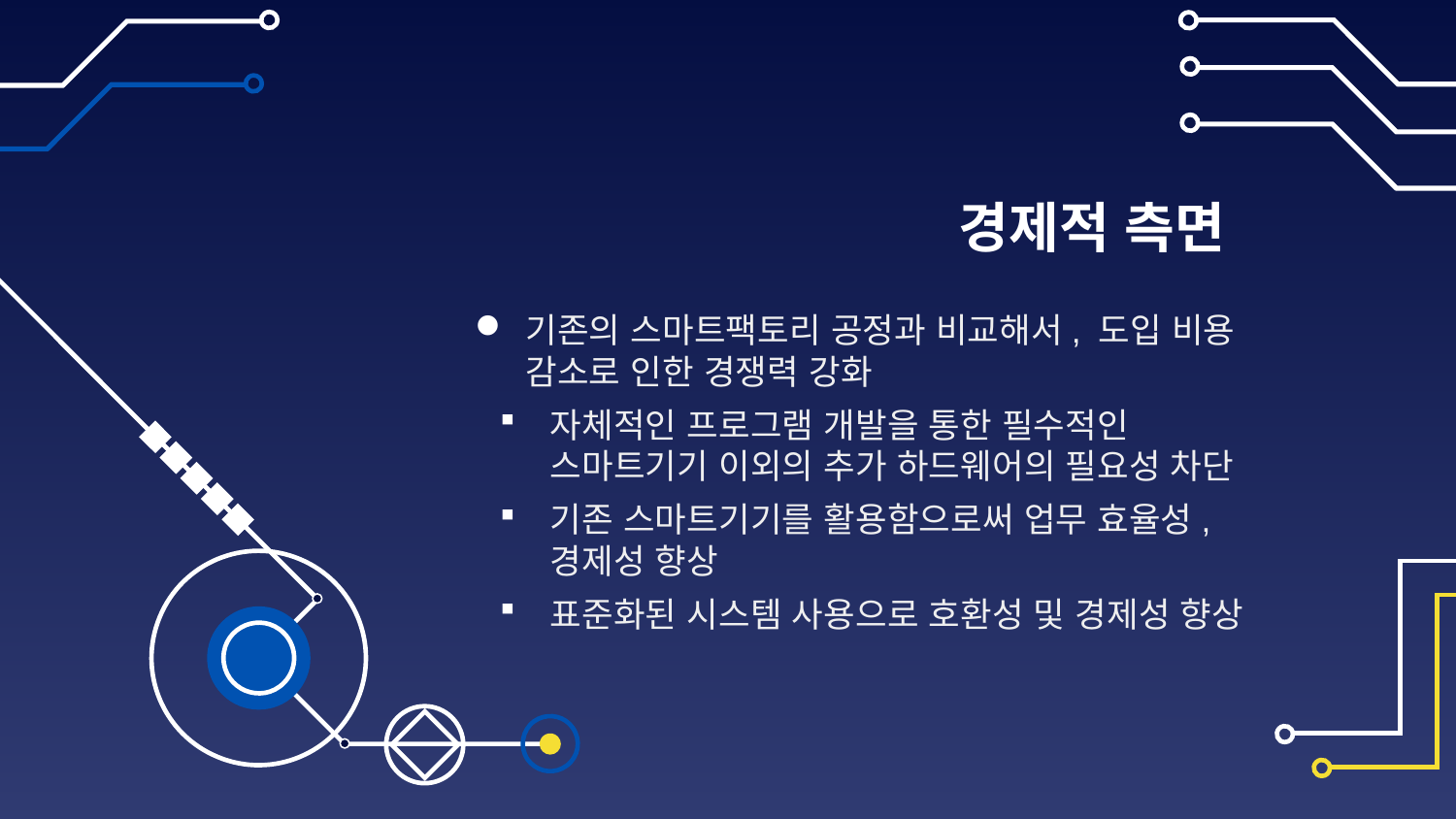

경제적 측면

기존의 스마트팩토리 공정과 비교해서, 도입 비용 감소로 인한 경쟁력 강화
자체적인 프로그램 개발을 통한 필수적인 스마트기기 이외의 추가 하드웨어의 필요성 차단
기존 스마트기기를 활용함으로써 업무 효율성, 경제성 향상
표준화된 시스템 사용으로 호환성 및 경제성 향상